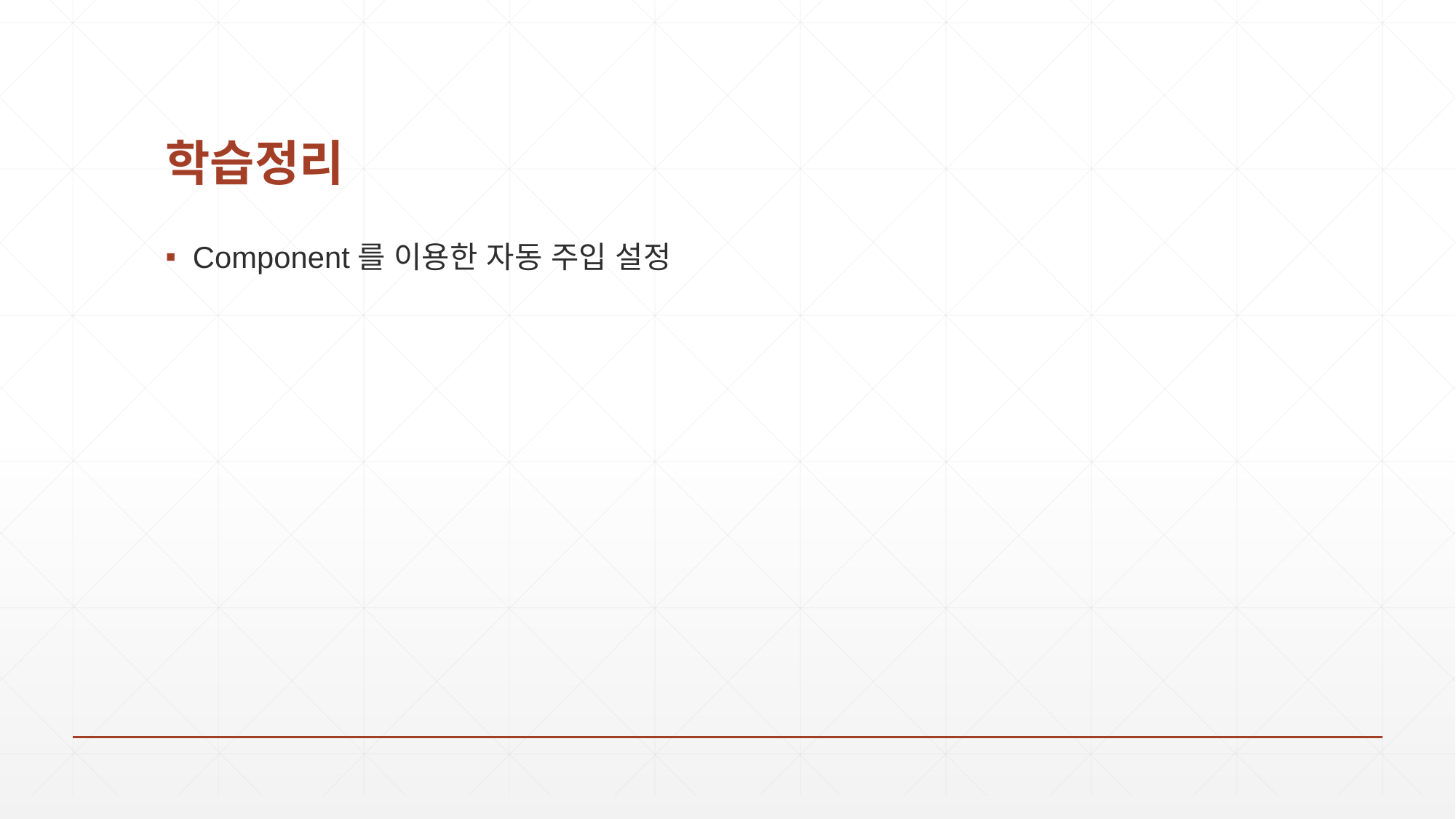

# 학습정리
Component를 이용한 자동 주입 설정